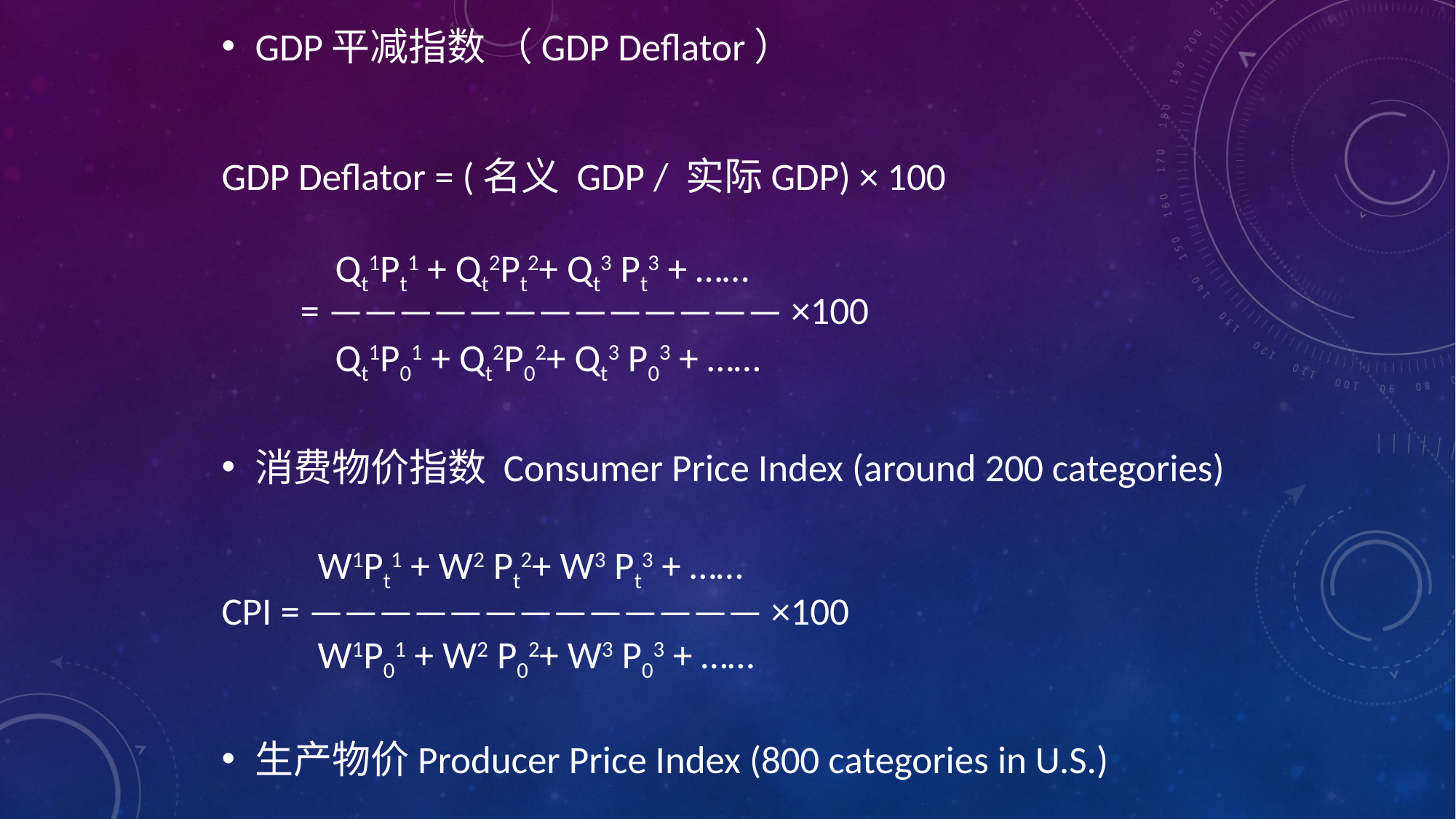

GDP平减指数 （GDP Deflator）

GDP Deflator = (名义 GDP / 实际GDP) × 100
             Qt1Pt1 + Qt2Pt2+ Qt3 Pt3 + ……
         = ————————————— ×100
             Qt1P01 + Qt2P02+ Qt3 P03 + ……

消费物价指数 Consumer Price Index (around 200 categories)
           W1Pt1 + W2 Pt2+ W3 Pt3 + ……
CPI = ————————————— ×100
           W1P01 + W2 P02+ W3 P03 + ……

生产物价Producer Price Index (800 categories in U.S.)